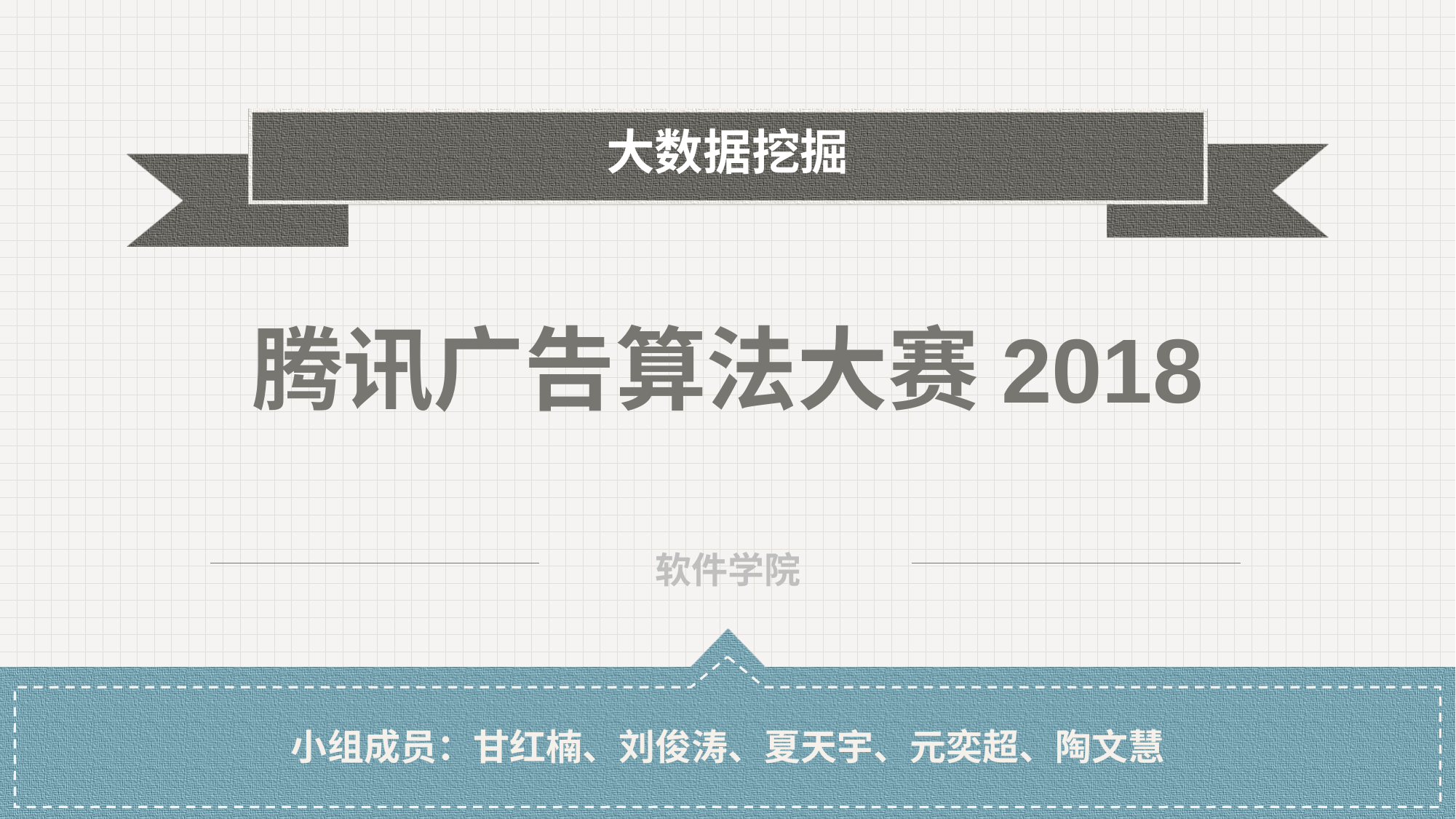

大数据挖掘
腾讯广告算法大赛2018
软件学院
小组成员：甘红楠、刘俊涛、夏天宇、元奕超、陶文慧